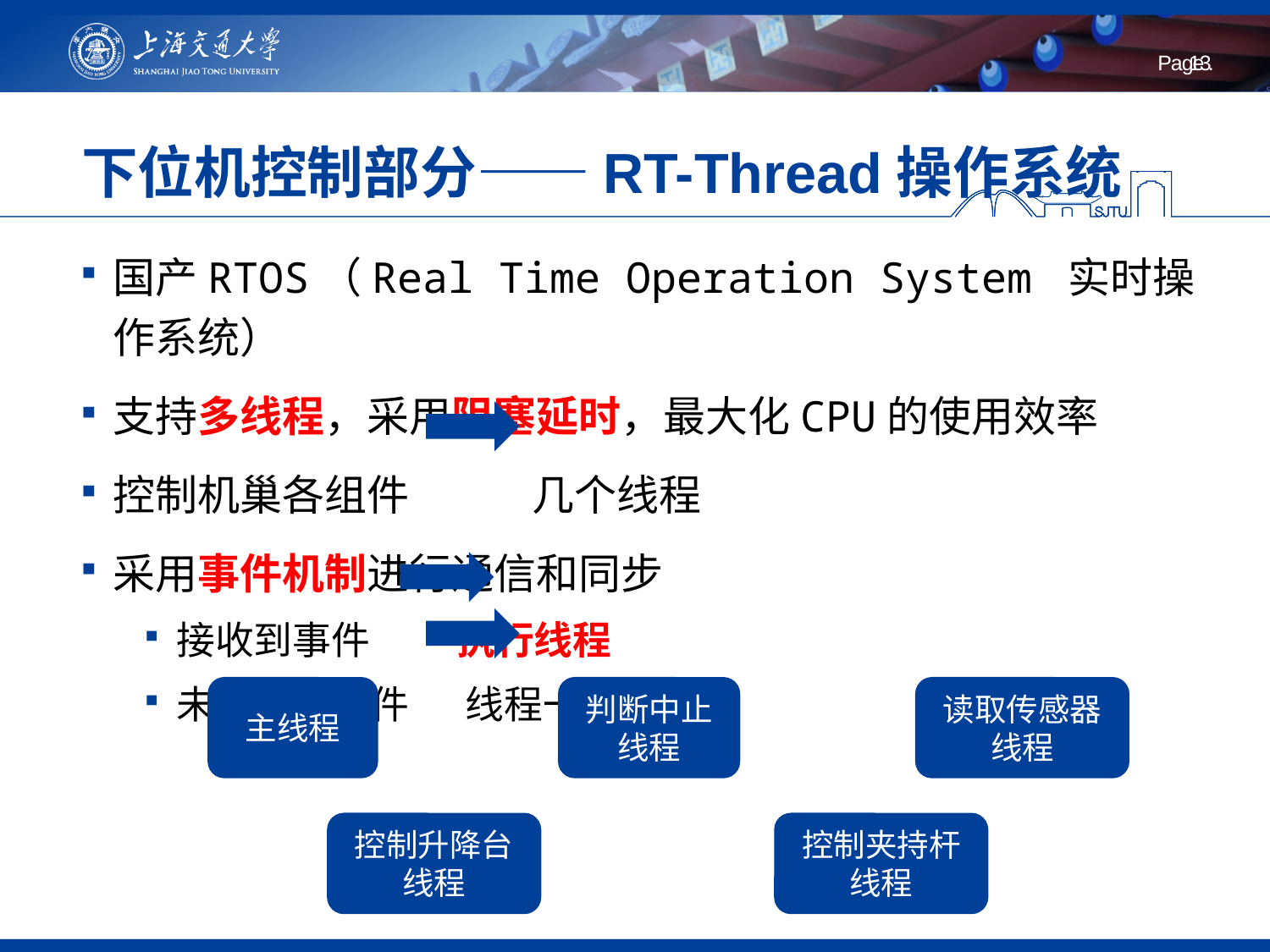

# 下位机控制部分——RT-Thread操作系统
国产RTOS（Real Time Operation System 实时操作系统）
支持多线程，采用阻塞延时，最大化CPU的使用效率
控制机巢各组件	    几个线程
采用事件机制进行通信和同步
接收到事件	   执行线程
未接收到事件	    线程一直挂起

主线程
判断中止线程
读取传感器线程
控制升降台线程
控制夹持杆线程